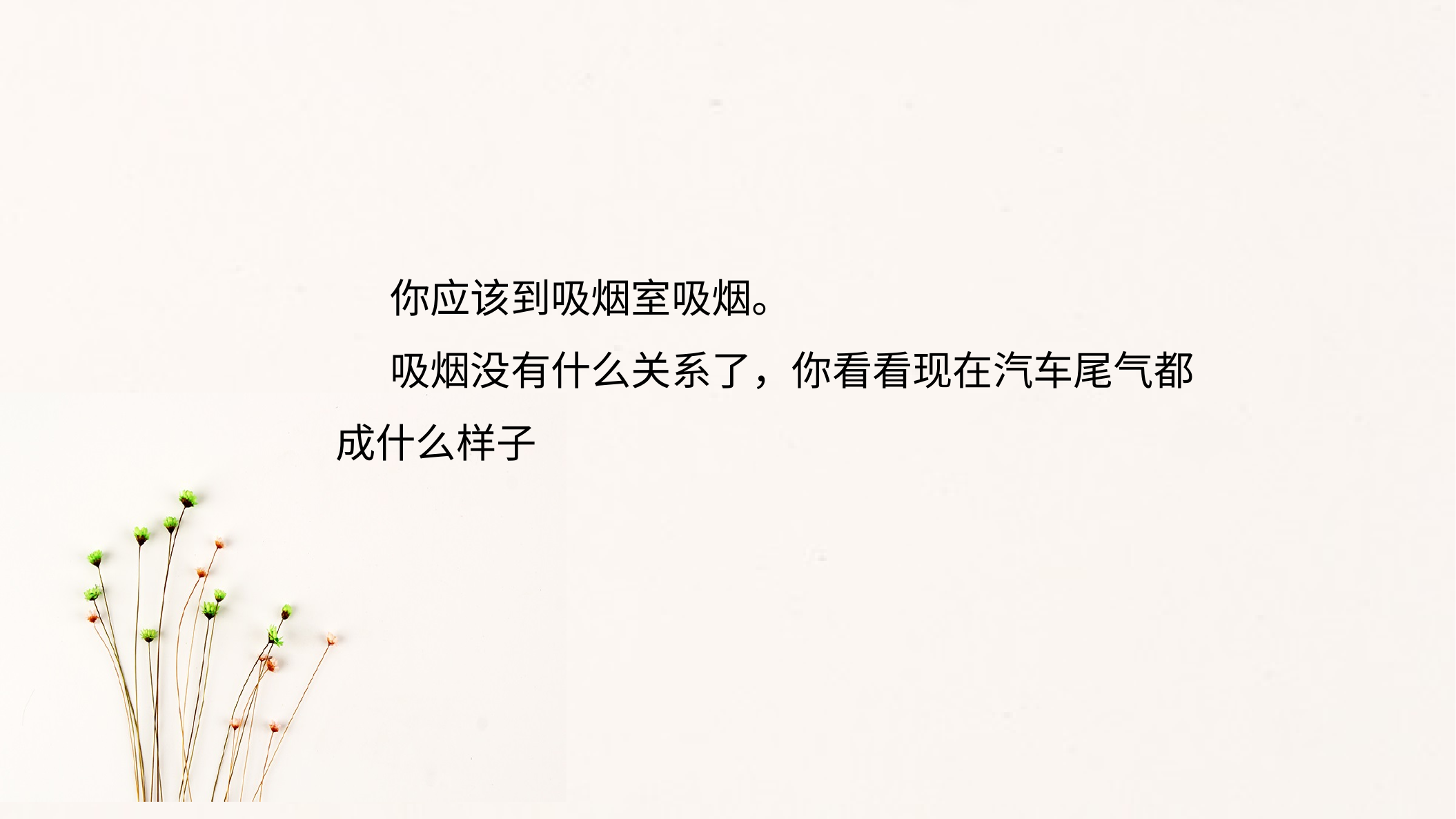

你应该到吸烟室吸烟。
     吸烟没有什么关系了，你看看现在汽车尾气都成什么样子